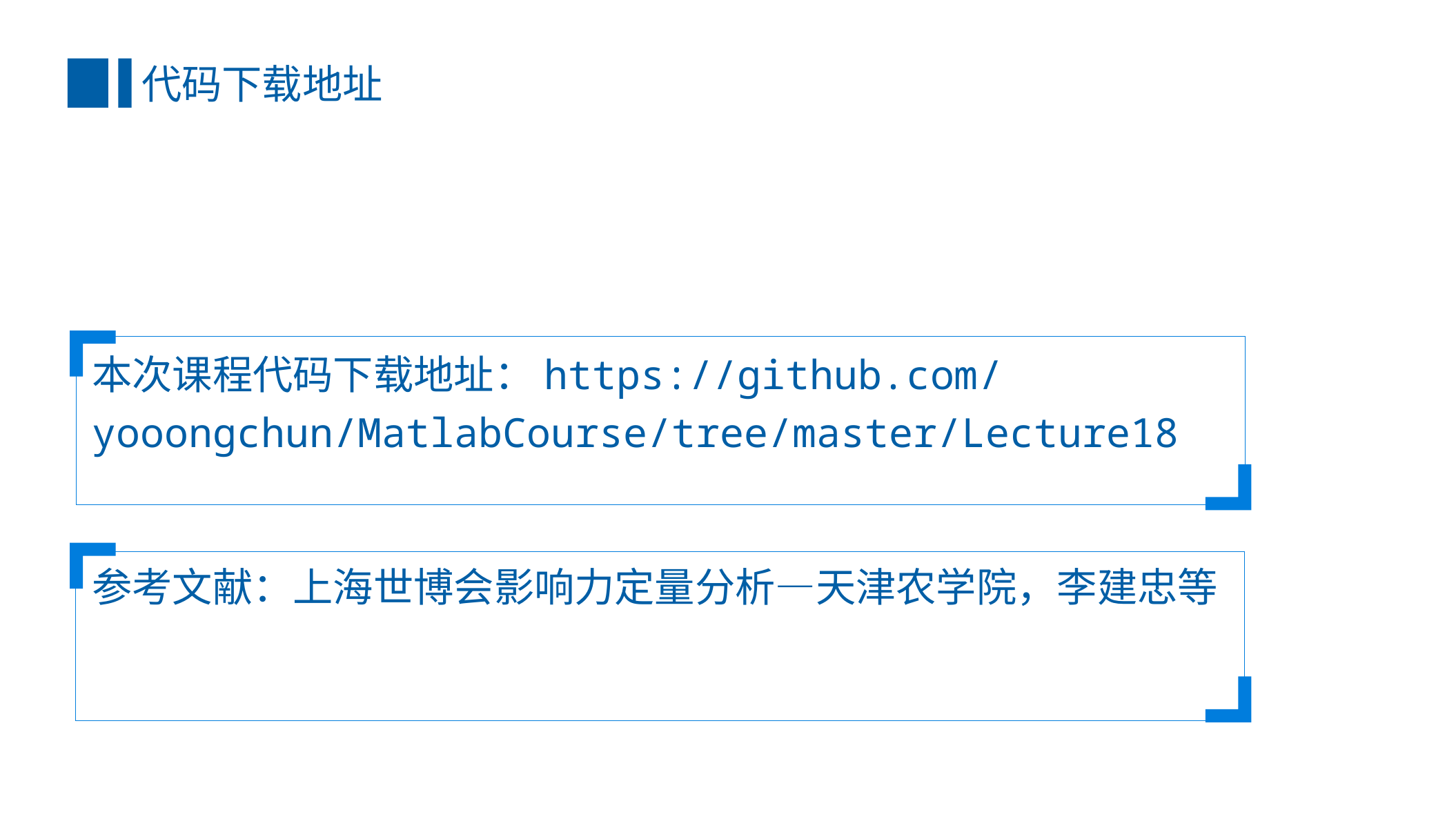

代码下载地址

本次课程代码下载地址：https://github.com/yooongchun/MatlabCourse/tree/master/Lecture18

参考文献：上海世博会影响力定量分析—天津农学院，李建忠等